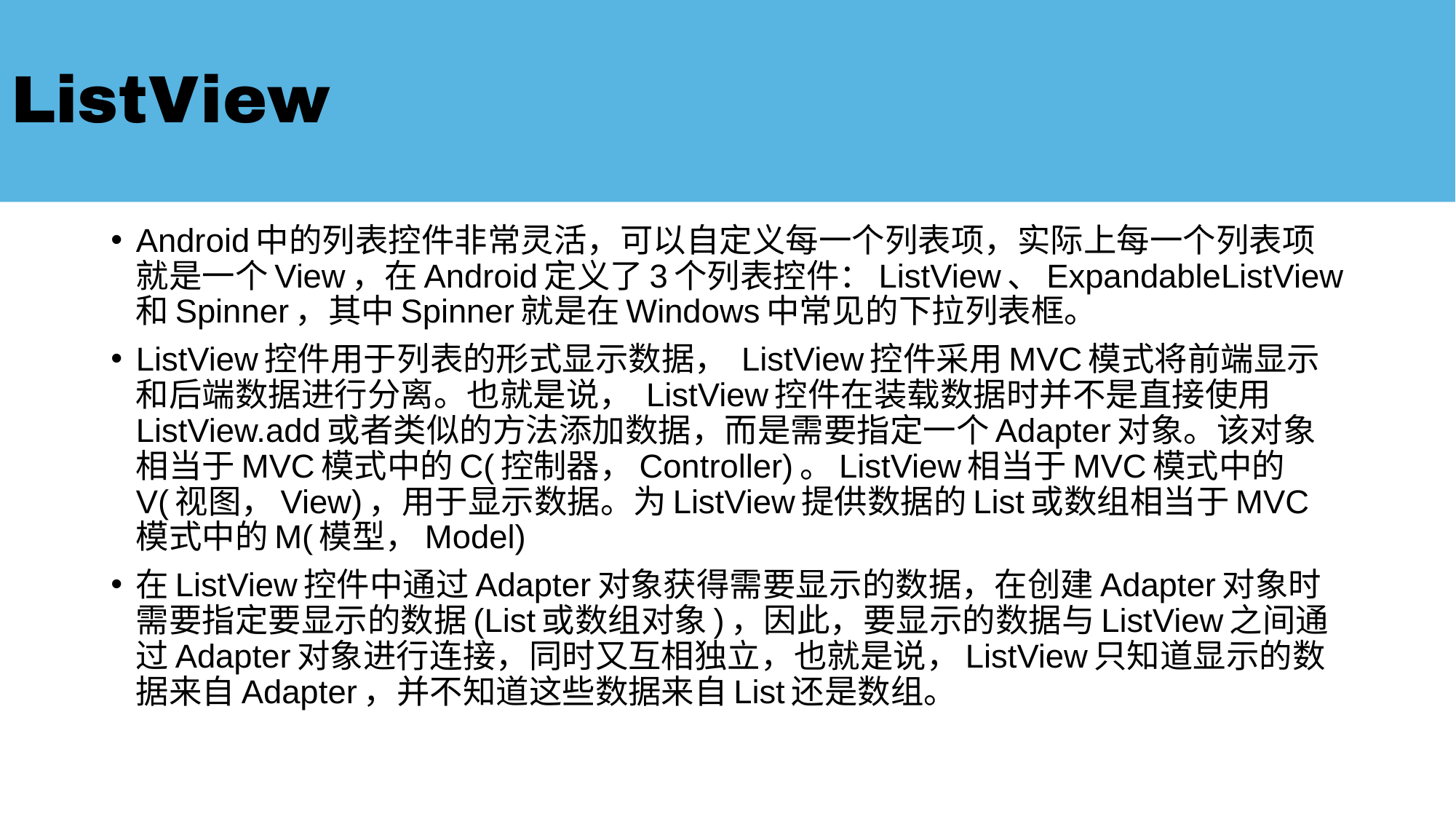

# ListView
Android中的列表控件非常灵活，可以自定义每一个列表项，实际上每一个列表项就是一个View，在Android定义了3个列表控件：ListView、ExpandableListView和Spinner，其中Spinner就是在Windows中常见的下拉列表框。
ListView控件用于列表的形式显示数据， ListView控件采用MVC模式将前端显示和后端数据进行分离。也就是说， ListView控件在装载数据时并不是直接使用ListView.add或者类似的方法添加数据，而是需要指定一个Adapter对象。该对象相当于MVC模式中的C(控制器，Controller)。ListView相当于MVC模式中的V(视图，View)，用于显示数据。为ListView提供数据的List或数组相当于MVC模式中的M(模型，Model)
在ListView控件中通过Adapter对象获得需要显示的数据，在创建Adapter对象时需要指定要显示的数据(List或数组对象)，因此，要显示的数据与ListView之间通过Adapter对象进行连接，同时又互相独立，也就是说，ListView只知道显示的数据来自Adapter，并不知道这些数据来自List还是数组。